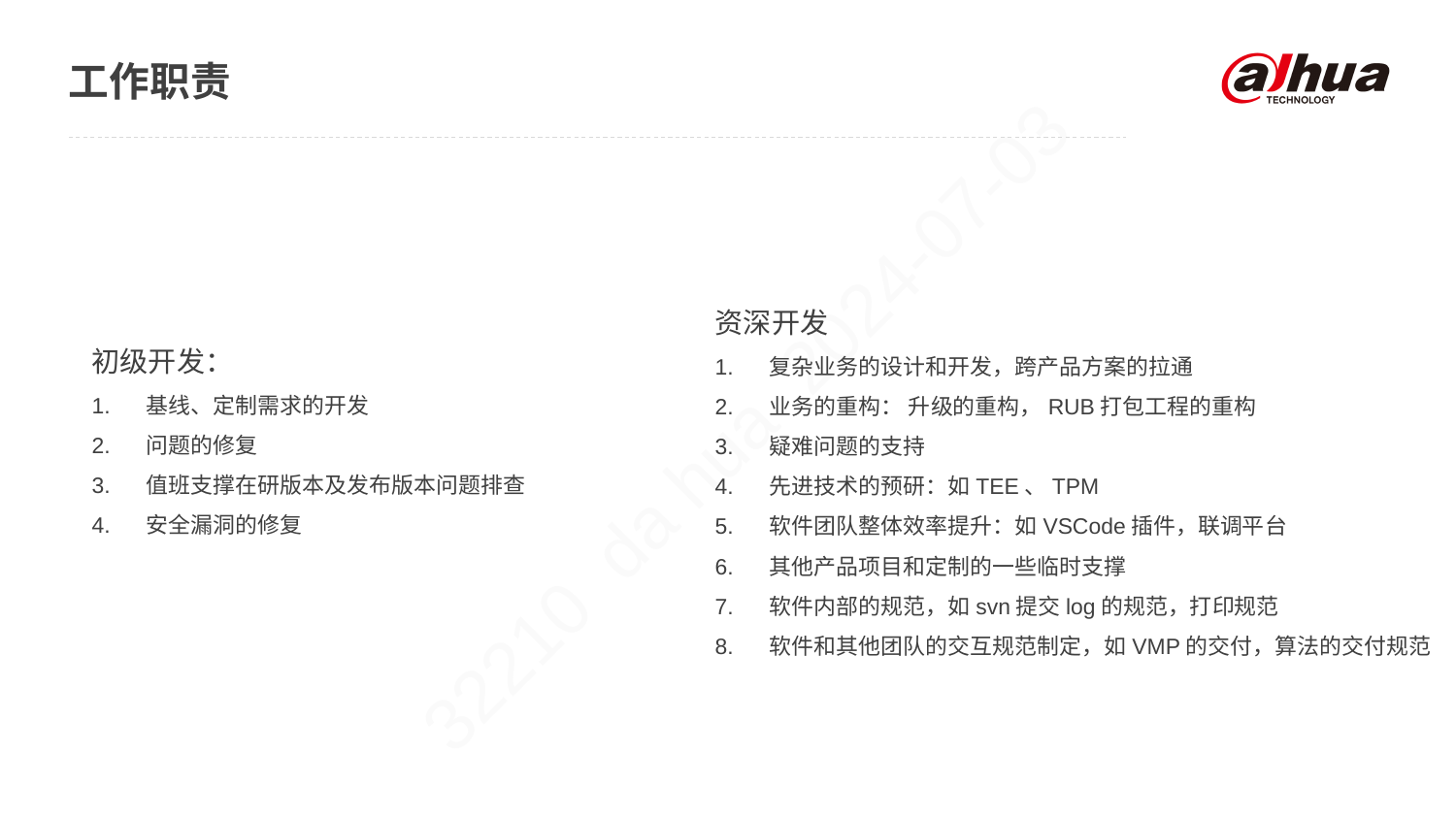

# 工作职责
资深开发
复杂业务的设计和开发，跨产品方案的拉通
业务的重构： 升级的重构，RUB打包工程的重构
疑难问题的支持
先进技术的预研：如TEE、TPM
软件团队整体效率提升：如VSCode插件，联调平台
其他产品项目和定制的一些临时支撑
软件内部的规范，如svn提交log的规范，打印规范
软件和其他团队的交互规范制定，如VMP的交付，算法的交付规范
初级开发：
基线、定制需求的开发
问题的修复
值班支撑在研版本及发布版本问题排查
安全漏洞的修复